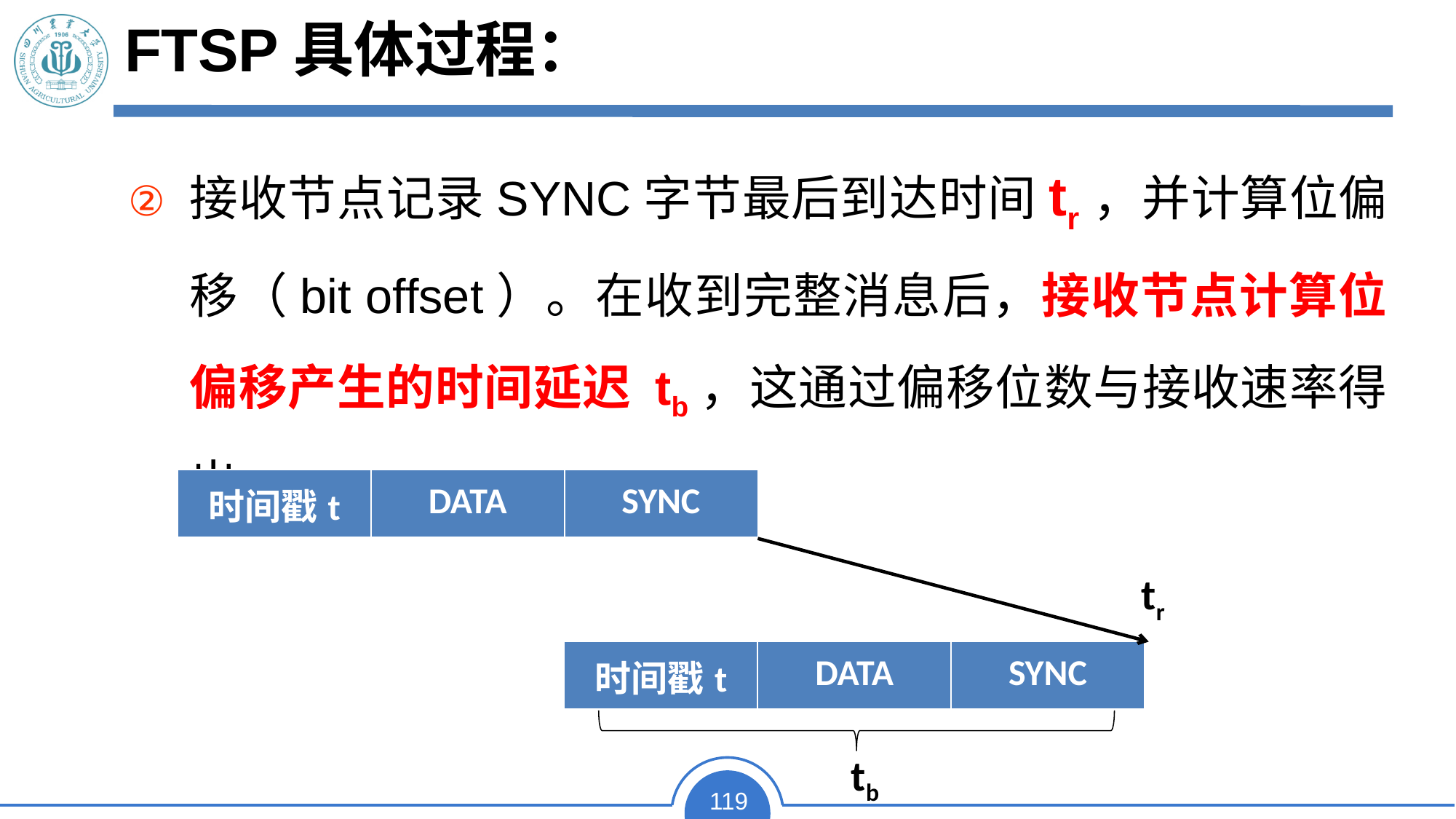

# FTSP具体过程：
接收节点记录SYNC字节最后到达时间tr，并计算位偏移（bit offset）。在收到完整消息后，接收节点计算位偏移产生的时间延迟 tb，这通过偏移位数与接收速率得出。
| 时间戳t | DATA | SYNC |
| --- | --- | --- |

tr
| 时间戳t | DATA | SYNC |
| --- | --- | --- |
tb